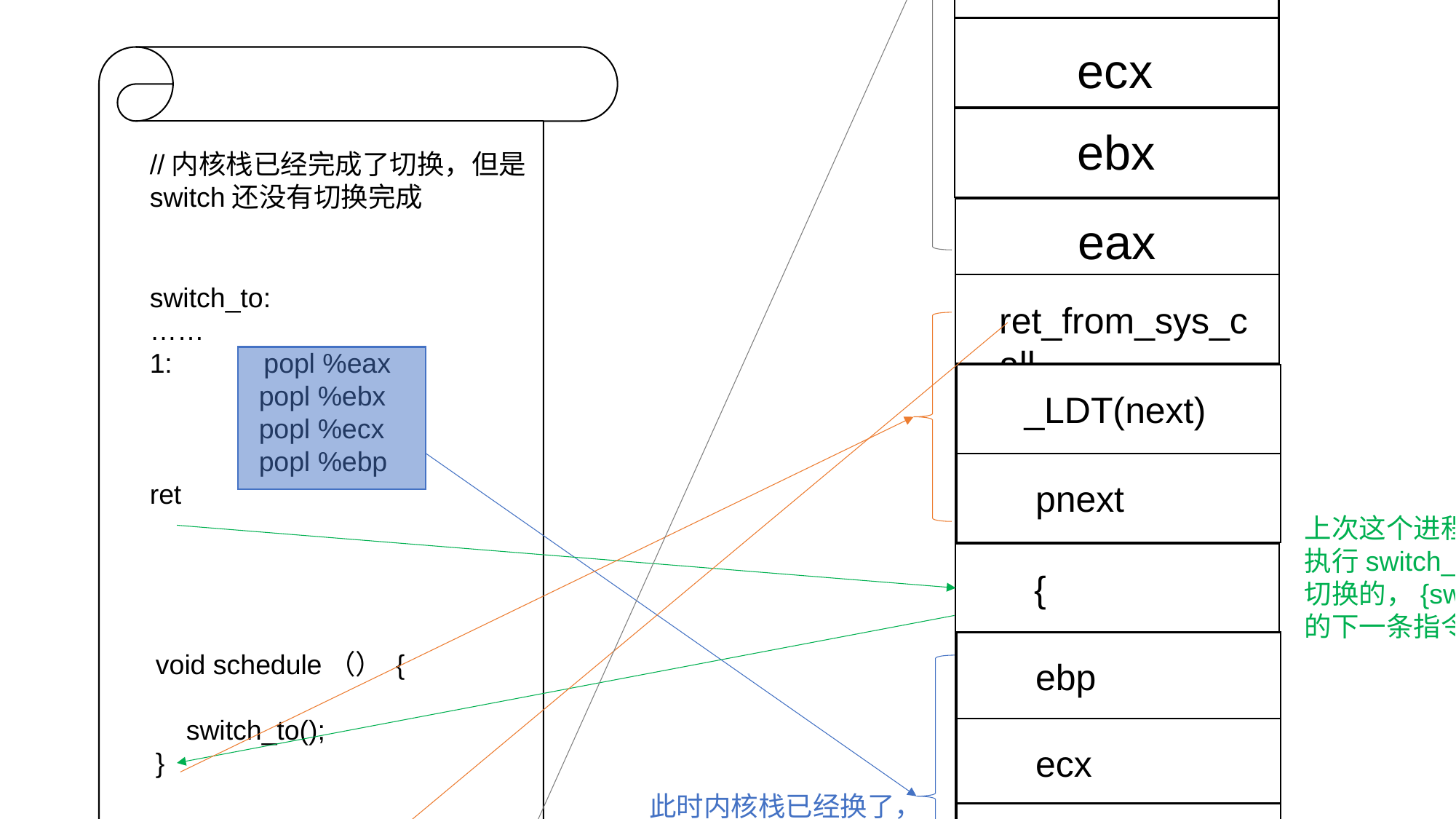

切换后内核栈

源SS

源SP

EFLAGS

源IP

源CS

ds

es

fs

edx

ecx

ebx
//内核栈已经完成了切换，但是switch还没有切换完成

eax
switch_to:
……
1:            popl %eax
	popl %ebx
	popl %ecx
	popl %ebp
ret

ret_from_sys_call

_LDT(next)

pnext
上次这个进程也是在执行switch_to之后切换的，{switch_to的下一条指令

{

void schedule（） {

    switch_to();
}
ebp

ecx
此时内核栈已经换了，虽然switch_to是切换之前进程的函数，但是在切换后的栈中弹出的

ebx
ret_from_sys_call:
…
3:     popl %eax
        popl %ebx
        popl %ecx
        popl %edx
        pop %fs
        pop %es
        pop %ds
        iret

eax